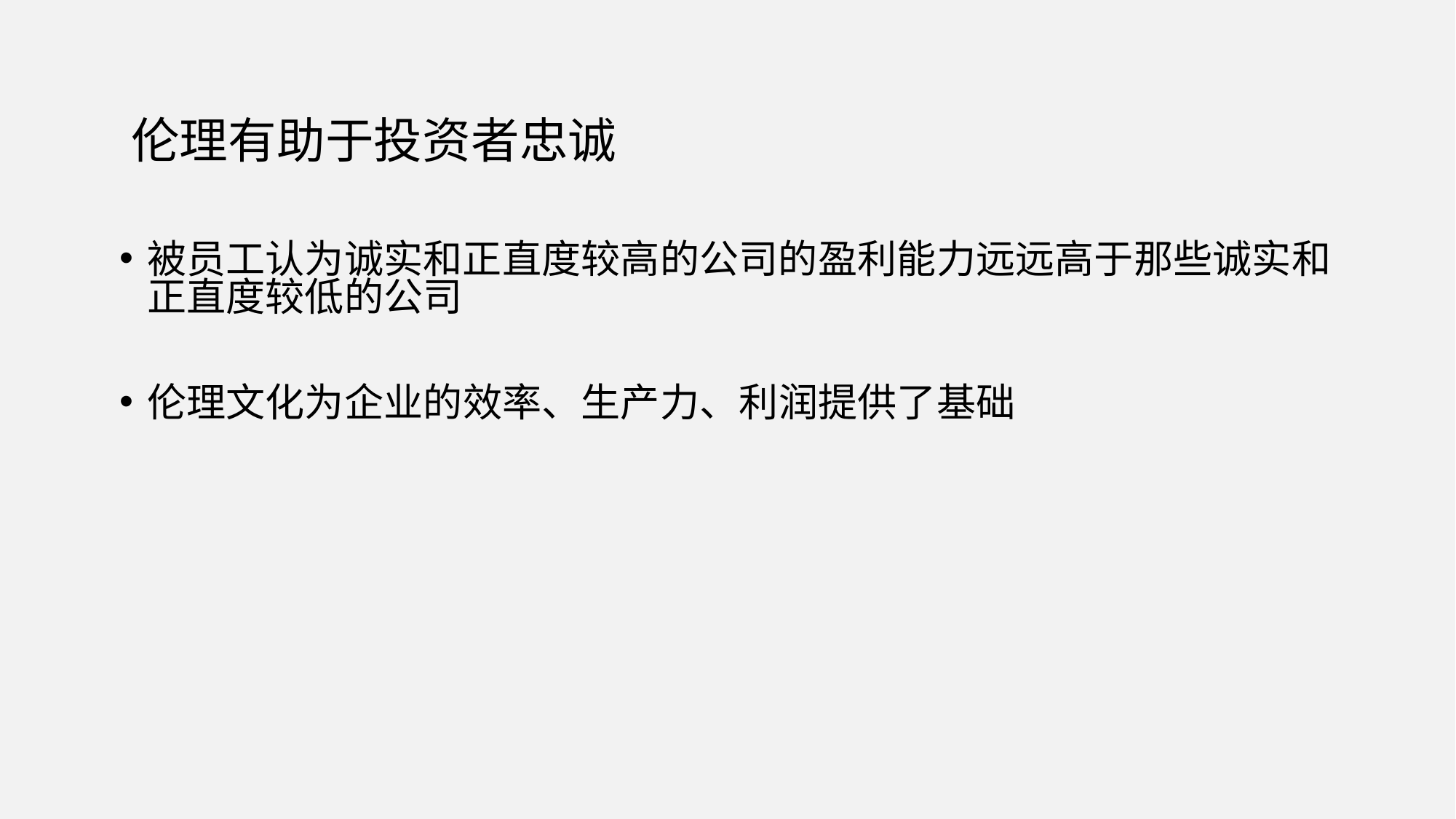

伦理有助于投资者忠诚
被员工认为诚实和正直度较高的公司的盈利能力远远高于那些诚实和正直度较低的公司

伦理文化为企业的效率、生产力、利润提供了基础